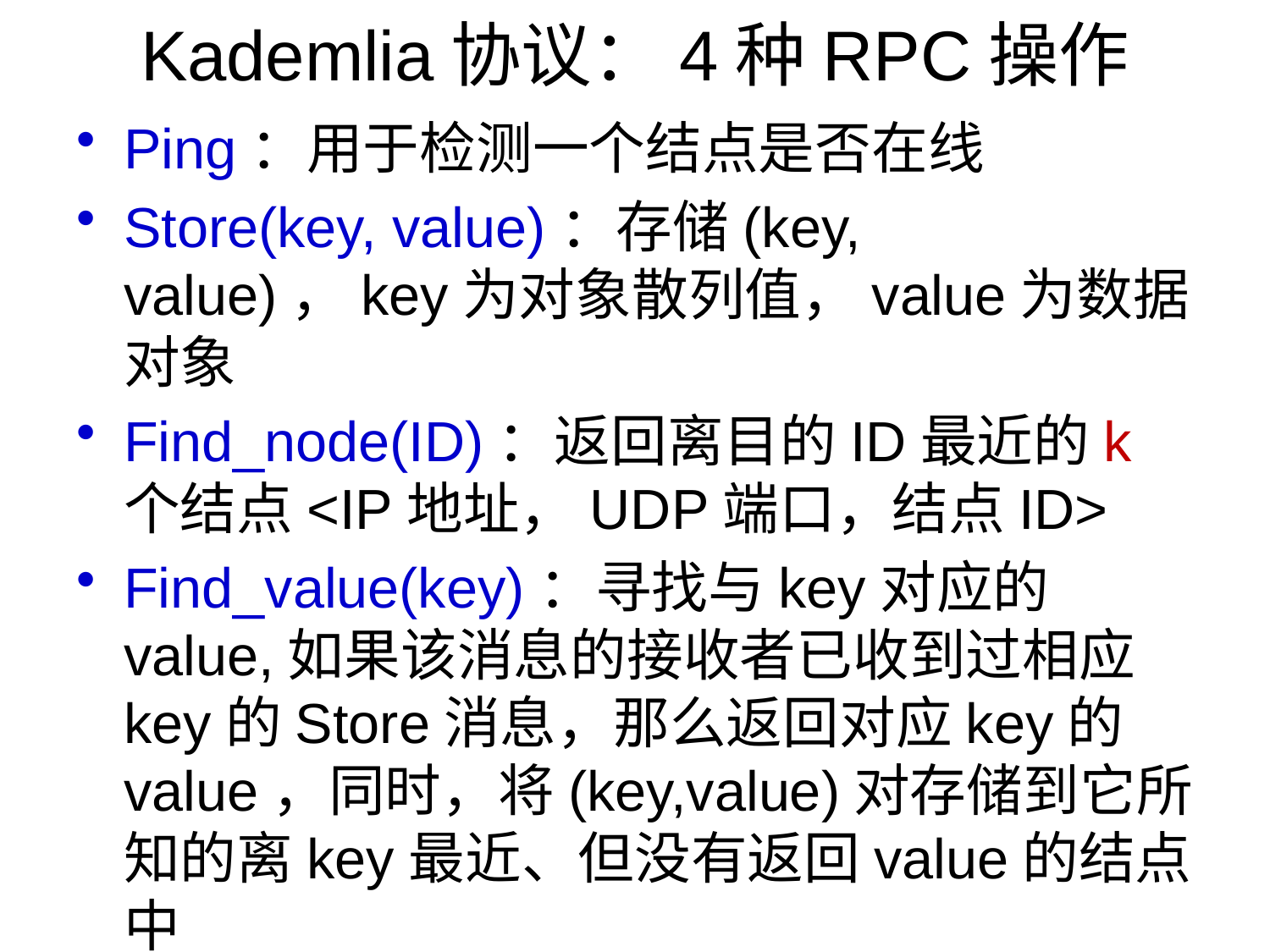

# Kademlia协议：4种RPC操作
Ping：用于检测一个结点是否在线
Store(key, value)：存储(key, value)，key为对象散列值，value为数据对象
Find_node(ID)：返回离目的ID最近的k个结点<IP地址，UDP端口，结点ID>
Find_value(key)：寻找与key对应的value,如果该消息的接收者已收到过相应key的Store消息，那么返回对应key的value，同时，将(key,value)对存储到它所知的离key最近、但没有返回value的结点中